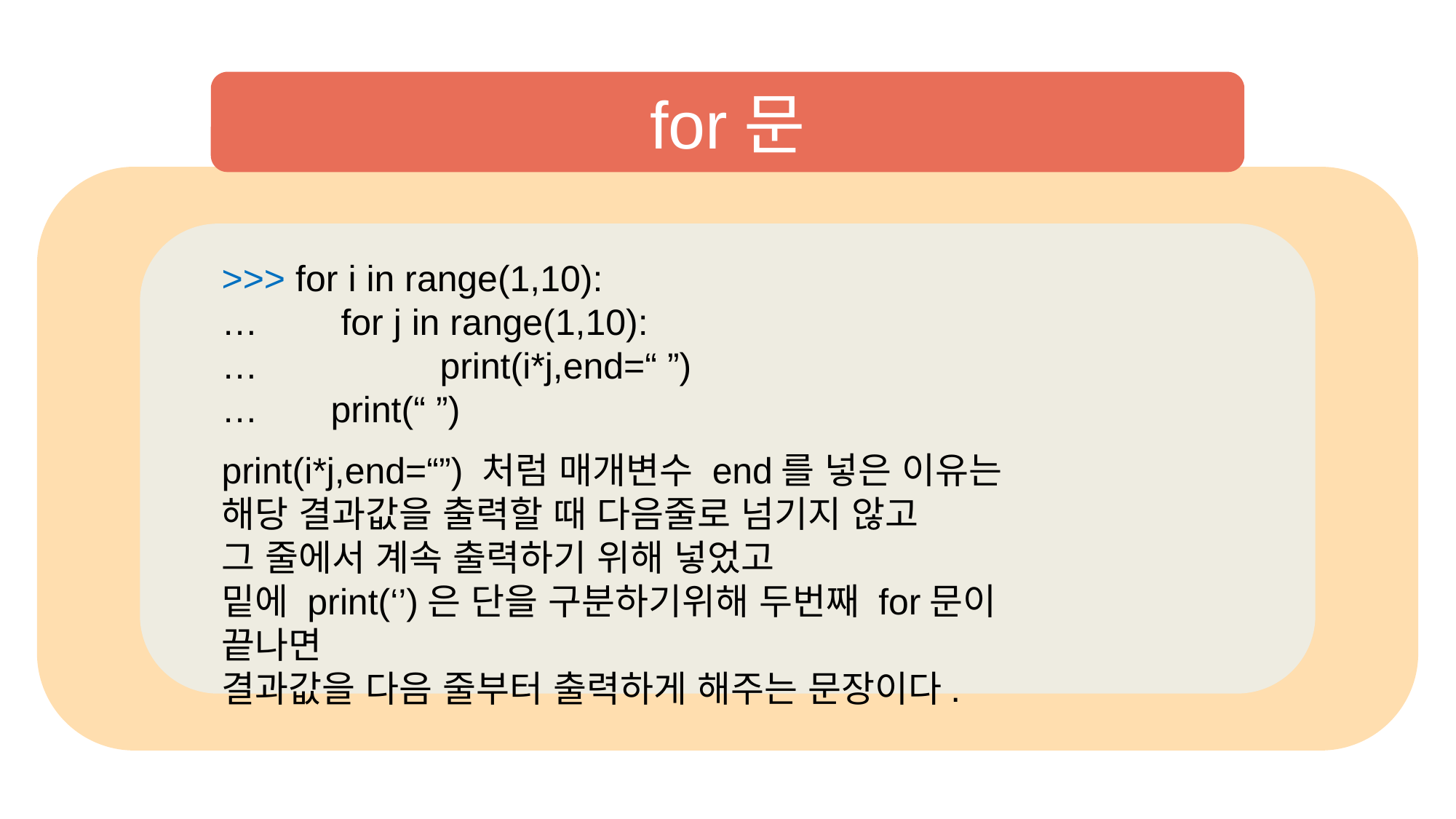

for문

>>> for i in range(1,10):
…	 for j in range(1,10):
…		print(i*j,end=“ ”)
…	print(“ ”)

print(i*j,end=“”) 처럼 매개변수 end를 넣은 이유는
해당 결과값을 출력할 때 다음줄로 넘기지 않고
그 줄에서 계속 출력하기 위해 넣었고
밑에 print(‘’)은 단을 구분하기위해 두번째 for문이 끝나면
결과값을 다음 줄부터 출력하게 해주는 문장이다.